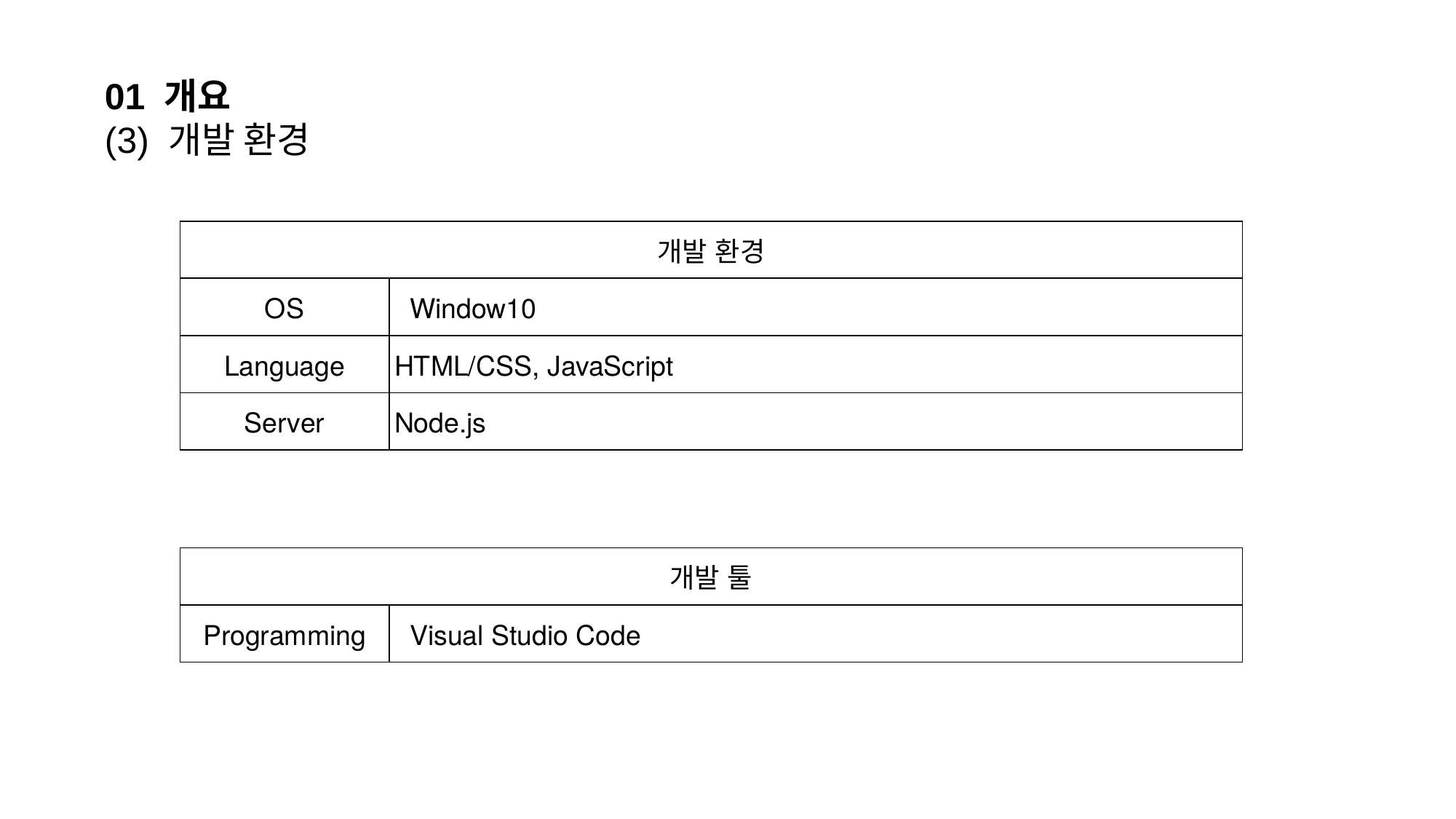

01 개요
(3) 개발 환경
| 개발 환경 |  |
| --- | --- |
| OS | Window10 |
| Language | HTML/CSS, JavaScript |
| Server | Node.js |
| 개발 툴 |  |
| --- | --- |
| Programming | Visual Studio Code |